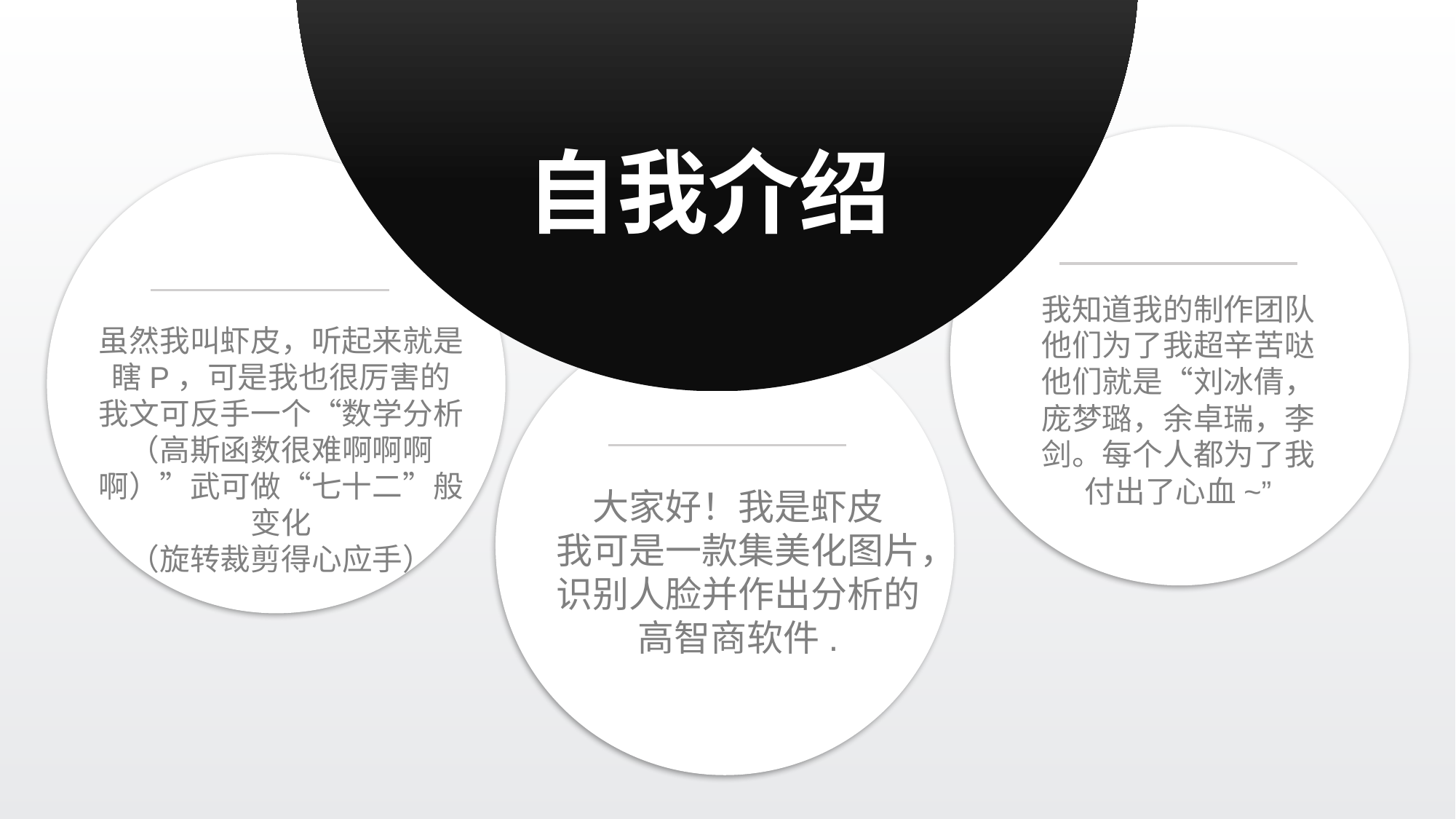

我知道我的制作团队他们为了我超辛苦哒
他们就是“刘冰倩，庞梦璐，余卓瑞，李剑。每个人都为了我付出了心血~”
自我介绍

虽然我叫虾皮，听起来就是瞎P，可是我也很厉害的
我文可反手一个“数学分析
（高斯函数很难啊啊啊啊）”武可做“七十二”般变化
（旋转裁剪得心应手）

大家好！我是虾皮
我可是一款集美化图片，
识别人脸并作出分析的高智商软件.